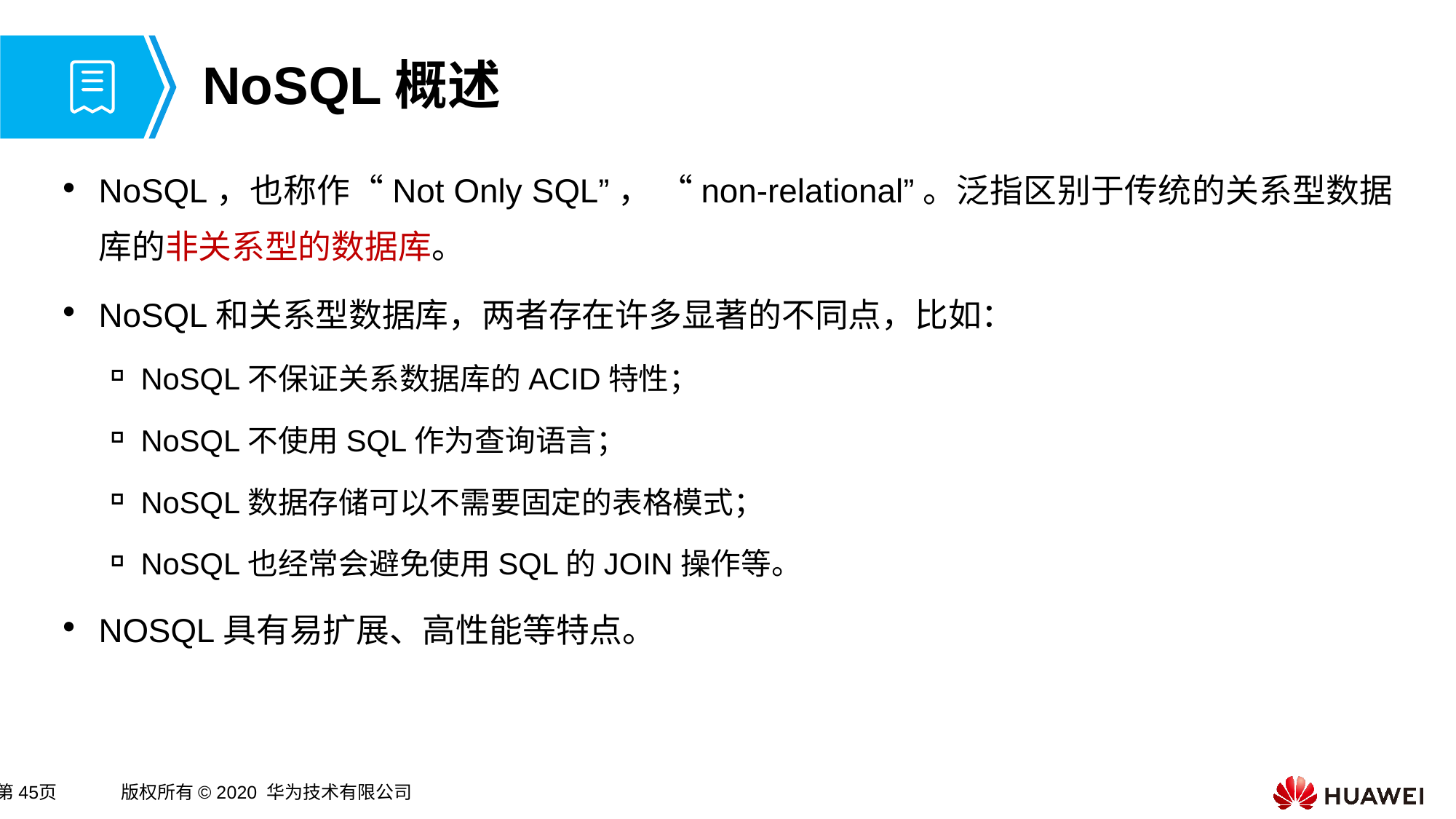

# NoSQL概述
NoSQL，也称作“Not Only SQL”， “non-relational”。泛指区别于传统的关系型数据库的非关系型的数据库。
NoSQL和关系型数据库，两者存在许多显著的不同点，比如：
NoSQL不保证关系数据库的ACID特性；
NoSQL不使用SQL作为查询语言；
NoSQL数据存储可以不需要固定的表格模式；
NoSQL也经常会避免使用SQL的JOIN操作等。
NOSQL具有易扩展、高性能等特点。